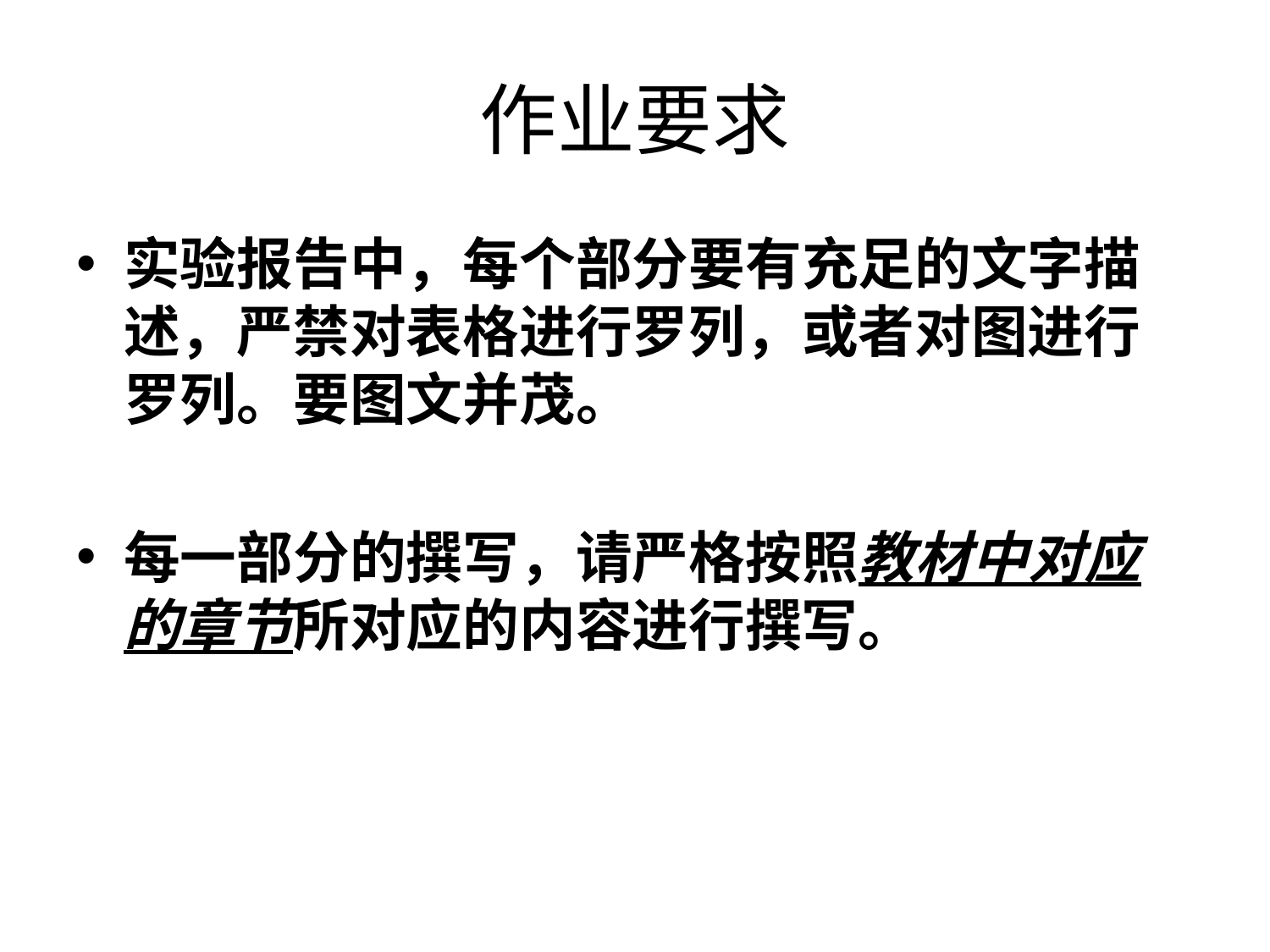

# 作业要求
实验报告中，每个部分要有充足的文字描述，严禁对表格进行罗列，或者对图进行罗列。要图文并茂。

每一部分的撰写，请严格按照教材中对应的章节所对应的内容进行撰写。